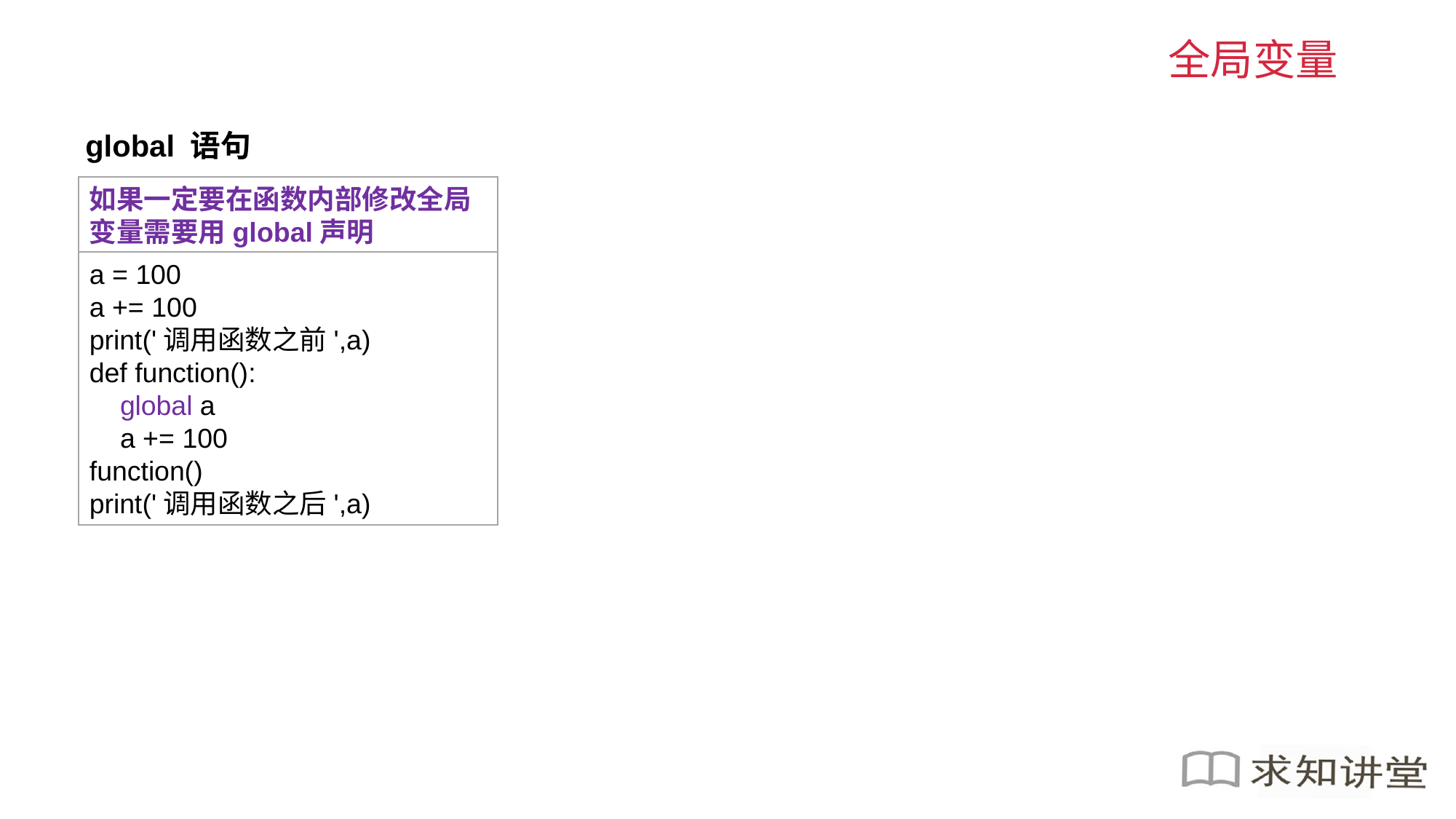

全局变量
global 语句
如果一定要在函数内部修改全局变量需要用global声明
a = 100
a += 100
print('调用函数之前',a)
def function():
    global a
    a += 100
function()
print('调用函数之后',a)